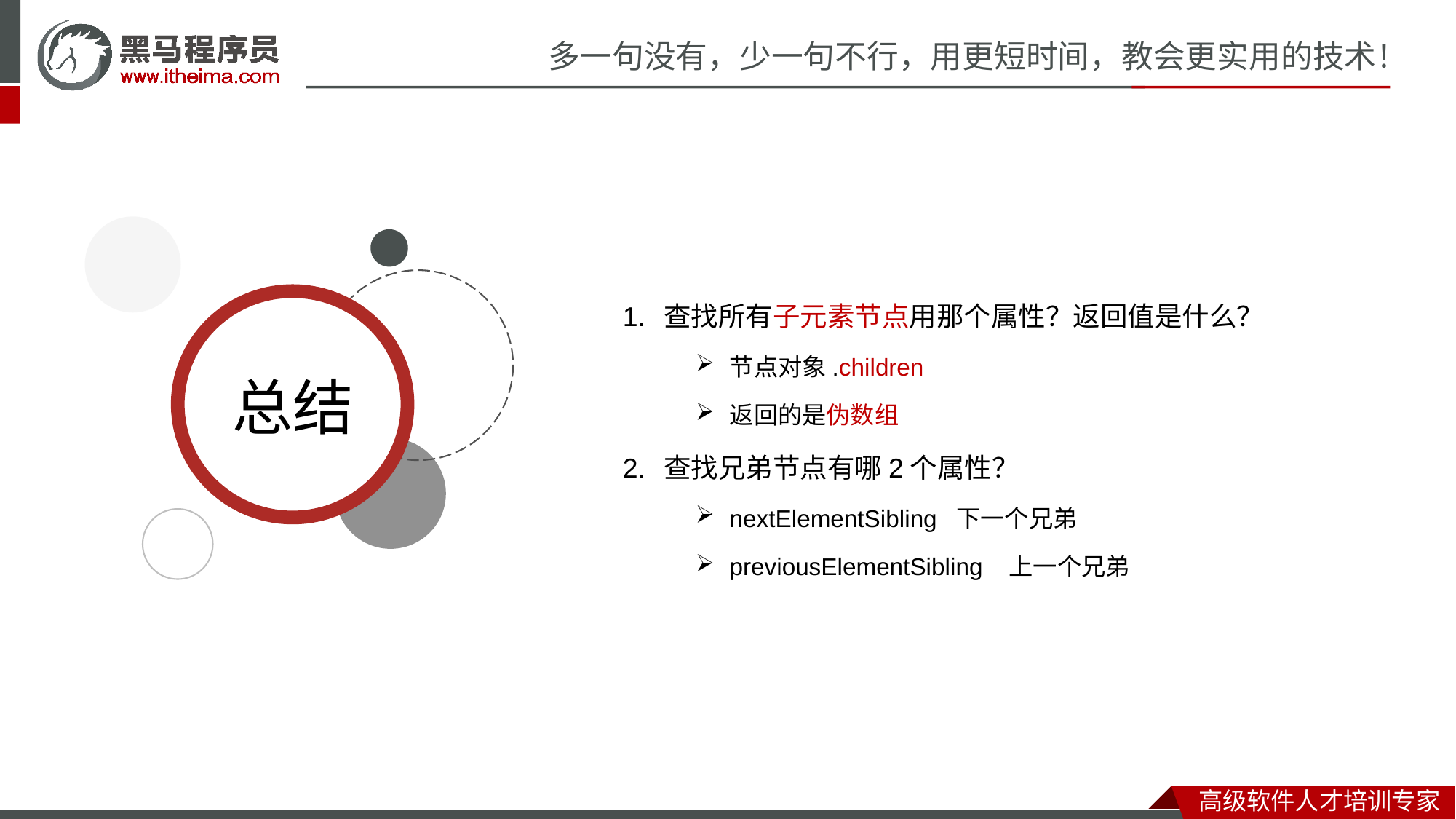

查找所有子元素节点用那个属性？返回值是什么？
节点对象.children
返回的是伪数组
查找兄弟节点有哪2个属性？
nextElementSibling  下一个兄弟
previousElementSibling   上一个兄弟